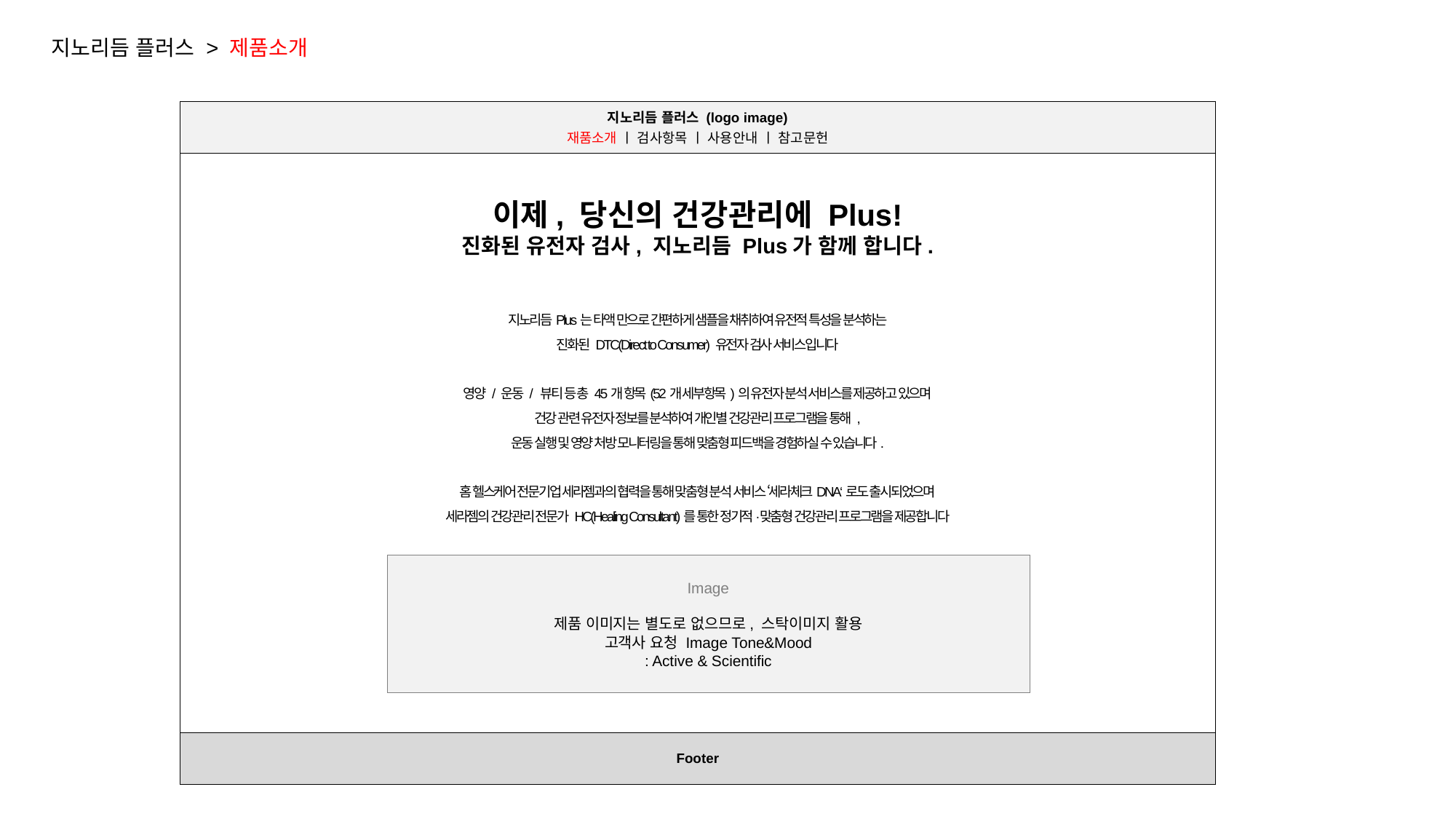

지노리듬 플러스 > 제품소개
지노리듬 플러스 (logo image)

재품소개 ㅣ 검사항목 ㅣ 사용안내 ㅣ 참고문헌

이제, 당신의 건강관리에 Plus!
진화된 유전자 검사, 지노리듬 Plus가 함께 합니다.
지노리듬Plus는 타액 만으로 간편하게 샘플을 채취하여 유전적 특성을 분석하는
진화된 DTC(Direct to Consumer) 유전자 검사 서비스입니다

영양 / 운동 /  뷰티 등 총 45개 항목(52개 세부항목)의 유전자 분석 서비스를 제공하고 있으며
건강 관련 유전자 정보를 분석하여 개인별 건강관리 프로그램을 통해 ,
운동 실행 및 영양 처방 모니터링을 통해 맞춤형 피드백을 경험하실 수 있습니다.

홈 헬스케어 전문기업 세라젬과의 협력을 통해 맞춤형 분석 서비스 ‘세라체크DNA‘로도 출시되었으며
세라젬의 건강관리 전문가 HC(Healing Consultant)를 통한 정기적 ∙ 맞춤형 건강관리 프로그램을 제공합니다
Image

제품 이미지는 별도로 없으므로, 스탁이미지 활용
고객사 요청 Image Tone&Mood
: Active & Scientific
Footer